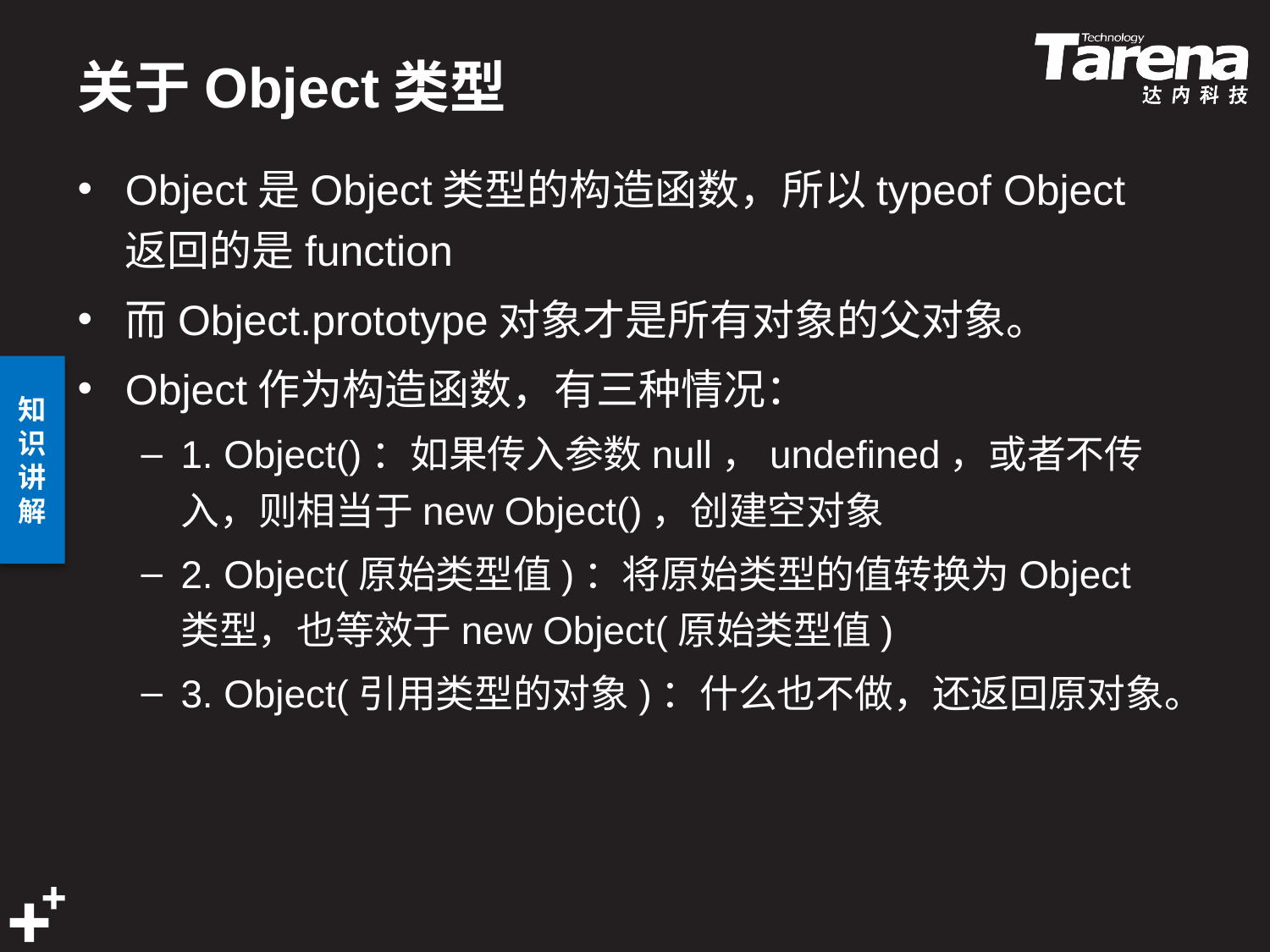

# 关于Object类型
Object是Object类型的构造函数，所以typeof Object返回的是function
而Object.prototype对象才是所有对象的父对象。
Object作为构造函数，有三种情况：
1. Object()：如果传入参数null，undefined，或者不传入，则相当于new Object()，创建空对象
2. Object(原始类型值)：将原始类型的值转换为Object类型，也等效于new Object(原始类型值)
3. Object(引用类型的对象)：什么也不做，还返回原对象。